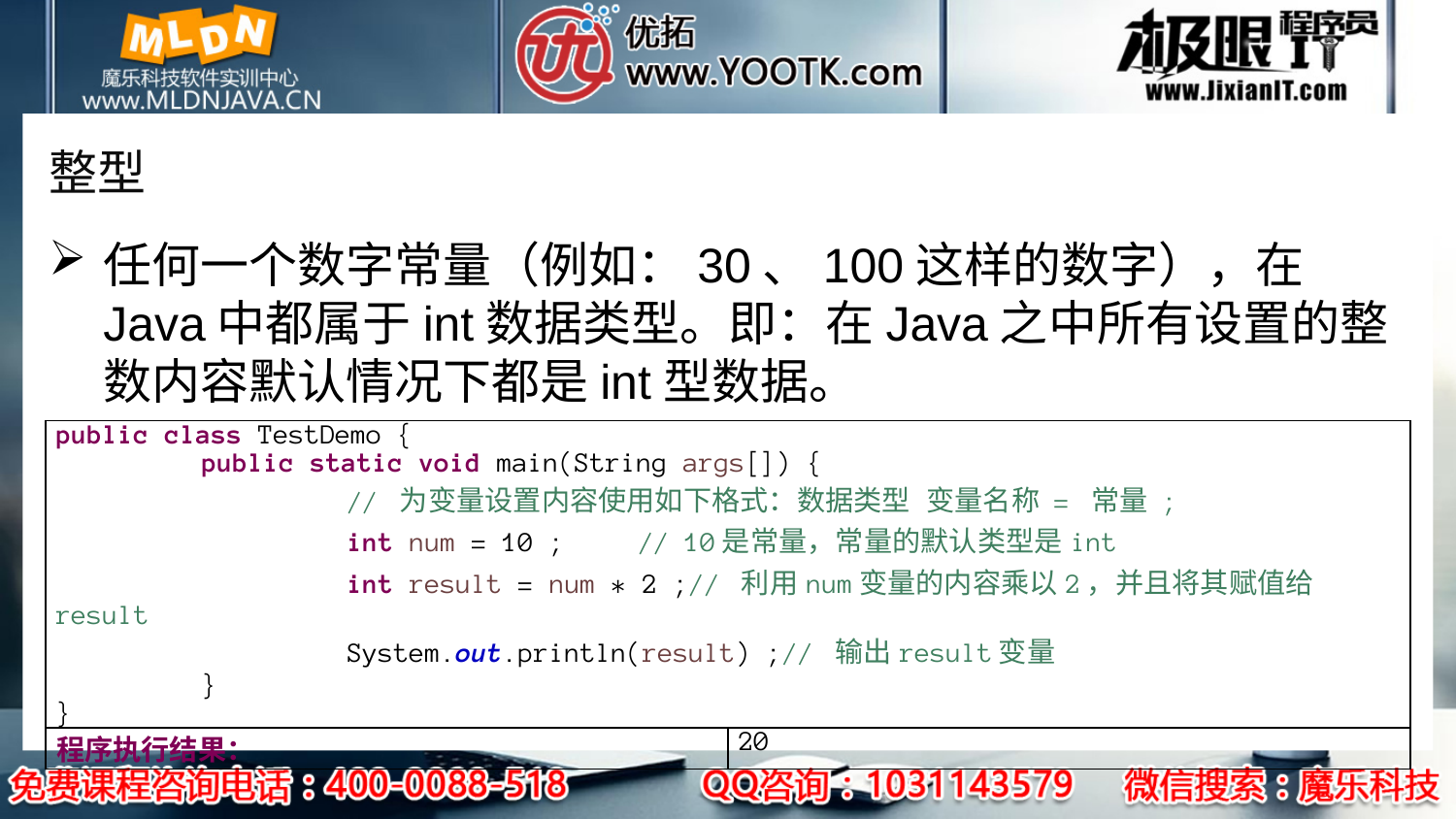

# 整型
任何一个数字常量（例如：30、100这样的数字），在Java中都属于int数据类型。即：在Java之中所有设置的整数内容默认情况下都是int型数据。

| public class TestDemo { public static void main(String args[]) { // 为变量设置内容使用如下格式：数据类型 变量名称 = 常量 ; int num = 10 ; // 10是常量，常量的默认类型是int int result = num \* 2 ;// 利用num变量的内容乘以2，并且将其赋值给result System.out.println(result) ;// 输出result变量 } } |  |
| --- | --- |
| 程序执行结果： | 20 |